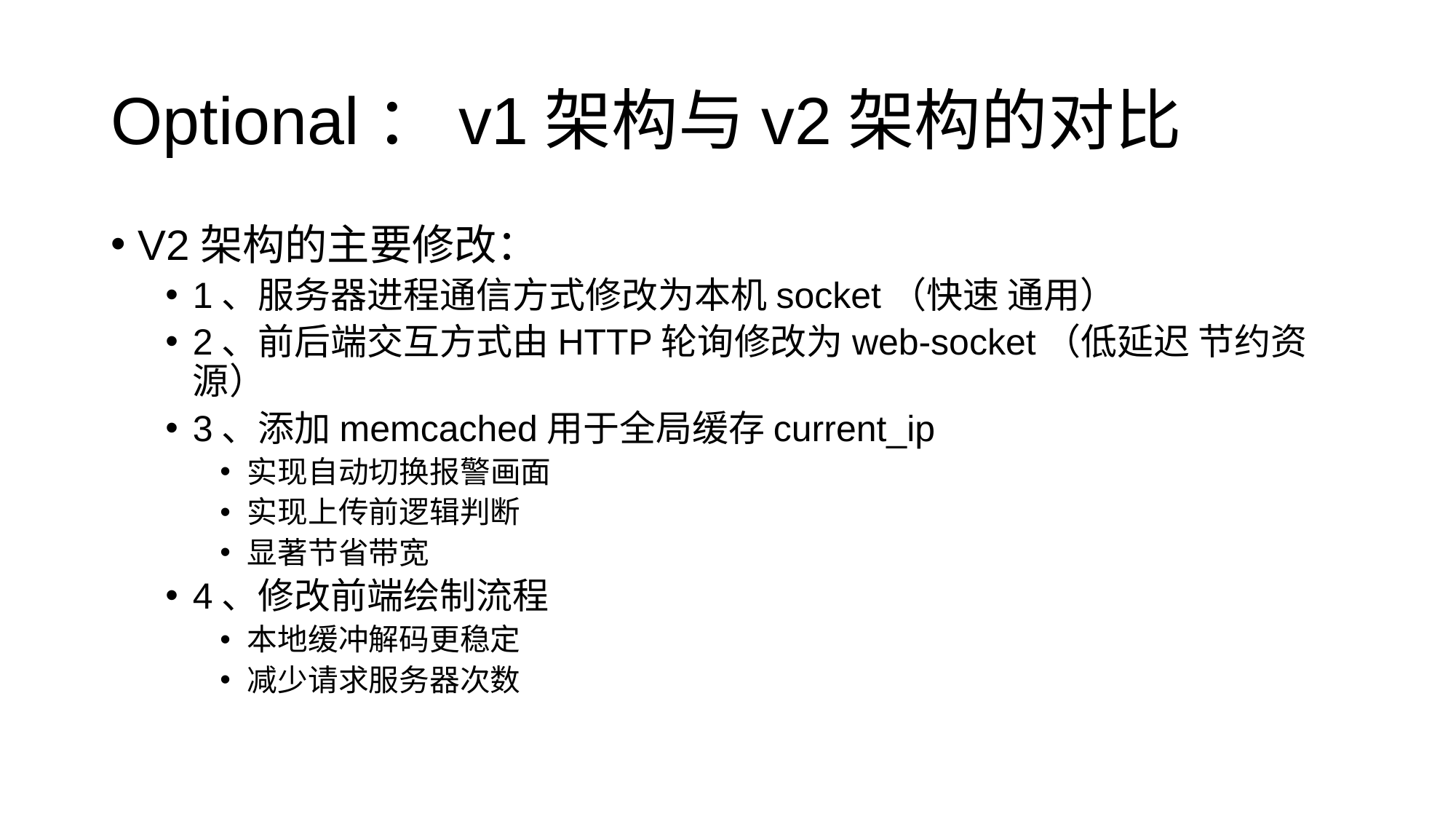

# Optional：v1架构与v2架构的对比
V2架构的主要修改：
1、服务器进程通信方式修改为本机socket（快速 通用）
2、前后端交互方式由HTTP轮询修改为web-socket（低延迟 节约资源）
3、添加memcached用于全局缓存current_ip
实现自动切换报警画面
实现上传前逻辑判断
显著节省带宽
4、修改前端绘制流程
本地缓冲解码更稳定
减少请求服务器次数